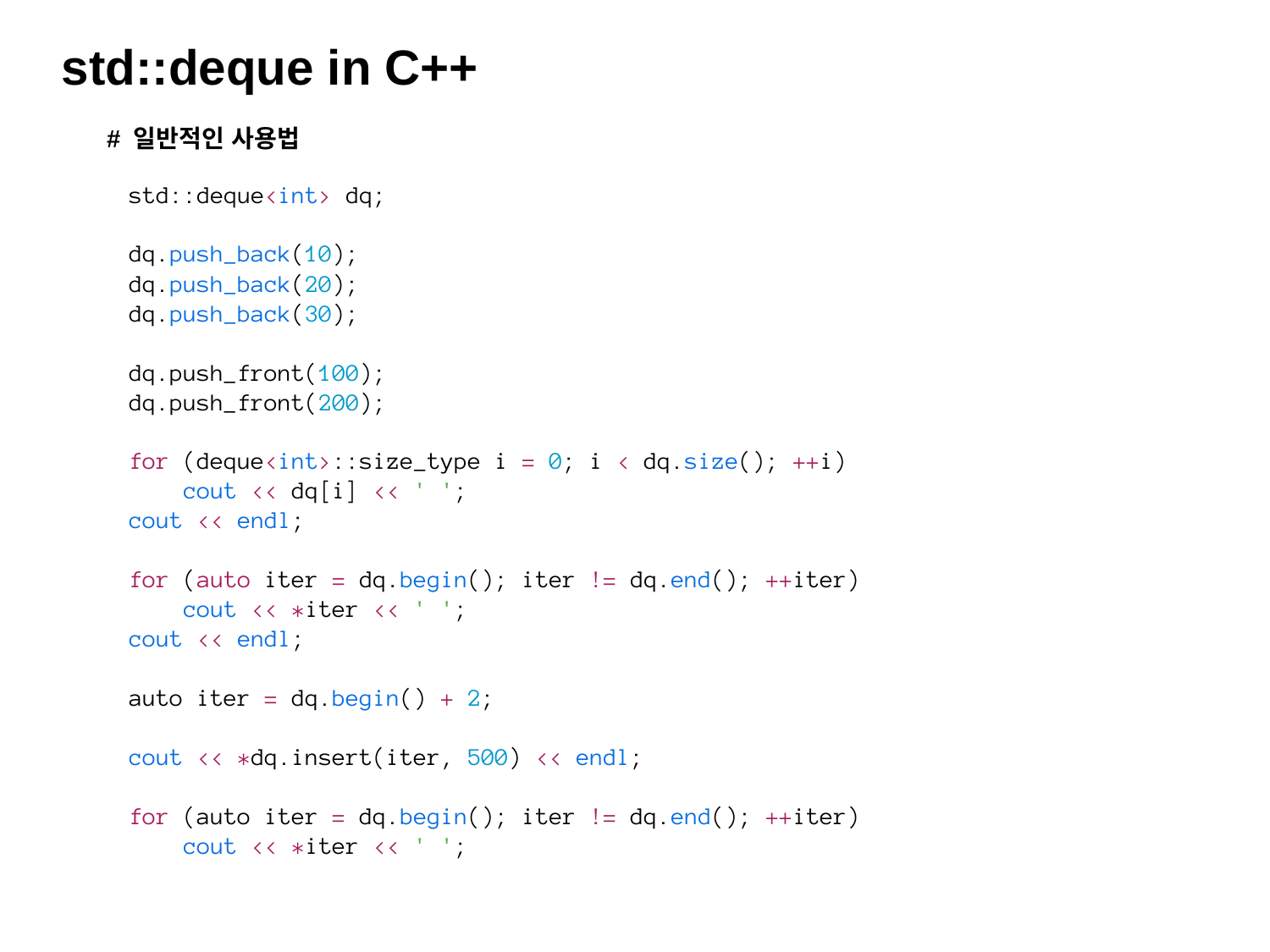

std::deque in C++
# 일반적인 사용법
std::deque<int> dq;
dq.push_back(10);
dq.push_back(20);
dq.push_back(30);

dq.push_front(100);
dq.push_front(200);
for (deque<int>::size_type i = 0; i < dq.size(); ++i)
    cout << dq[i] << ' ';
cout << endl;
for (auto iter = dq.begin(); iter != dq.end(); ++iter)
    cout << *iter << ' ';
cout << endl;
auto iter = dq.begin() + 2;
cout << *dq.insert(iter, 500) << endl;
for (auto iter = dq.begin(); iter != dq.end(); ++iter)
    cout << *iter << ' ';